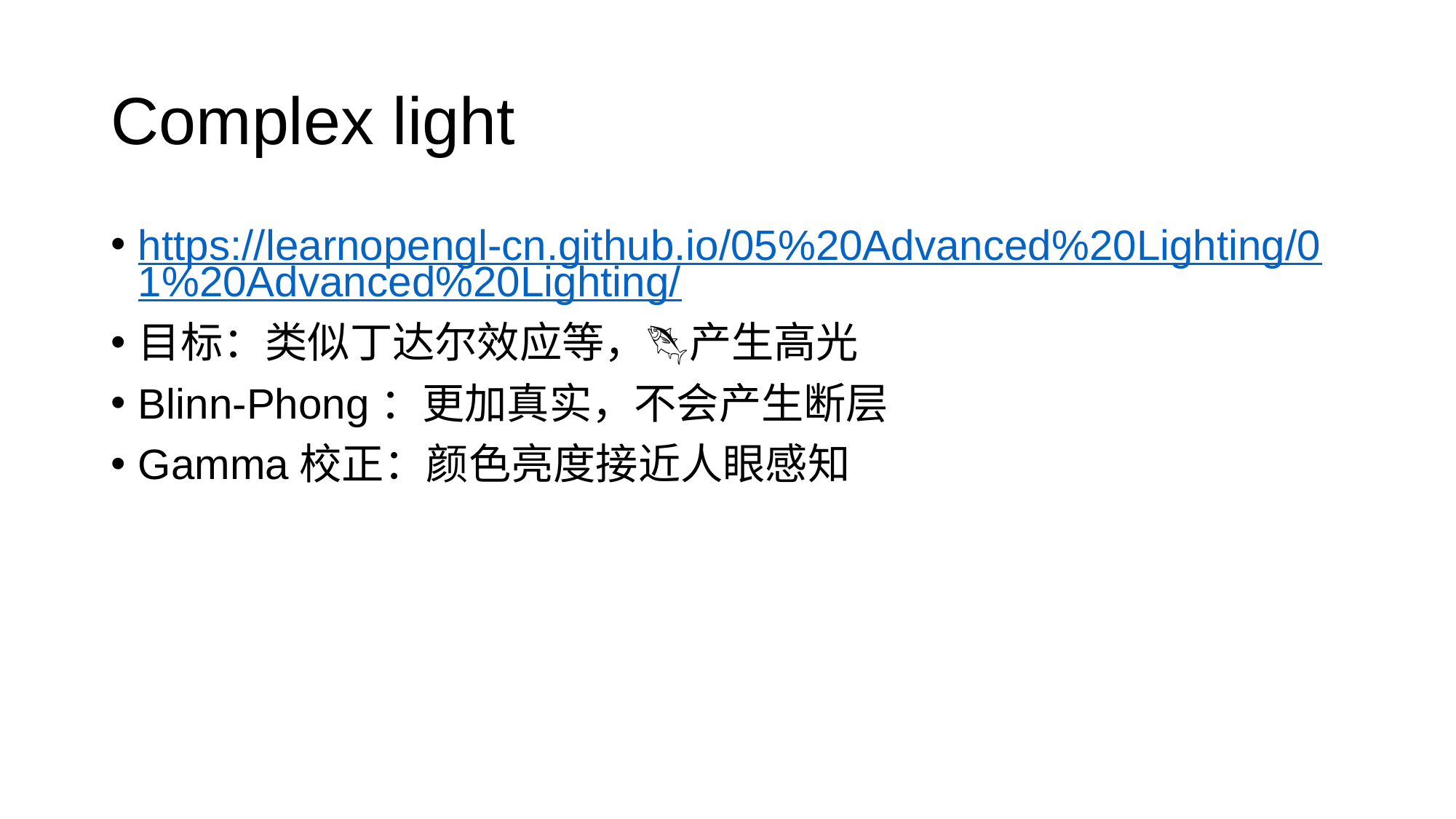

# Complex light
https://learnopengl-cn.github.io/05%20Advanced%20Lighting/01%20Advanced%20Lighting/
目标：类似丁达尔效应等，🐟产生高光
Blinn-Phong：更加真实，不会产生断层
Gamma校正：颜色亮度接近人眼感知